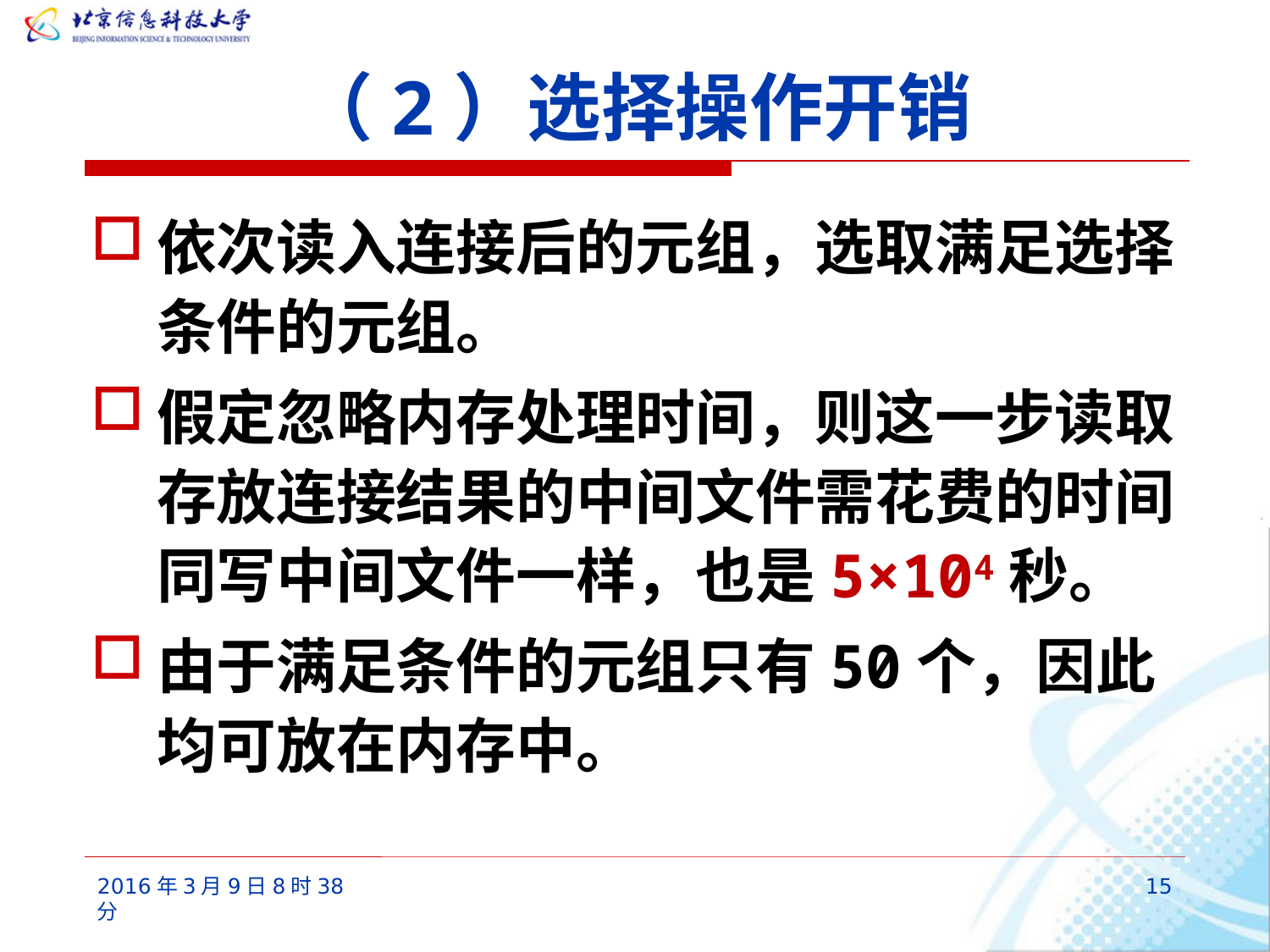

# （2）选择操作开销
依次读入连接后的元组，选取满足选择条件的元组。
假定忽略内存处理时间，则这一步读取存放连接结果的中间文件需花费的时间同写中间文件一样，也是5×104秒。
由于满足条件的元组只有50个，因此均可放在内存中。
2016年3月9日8时38分
15